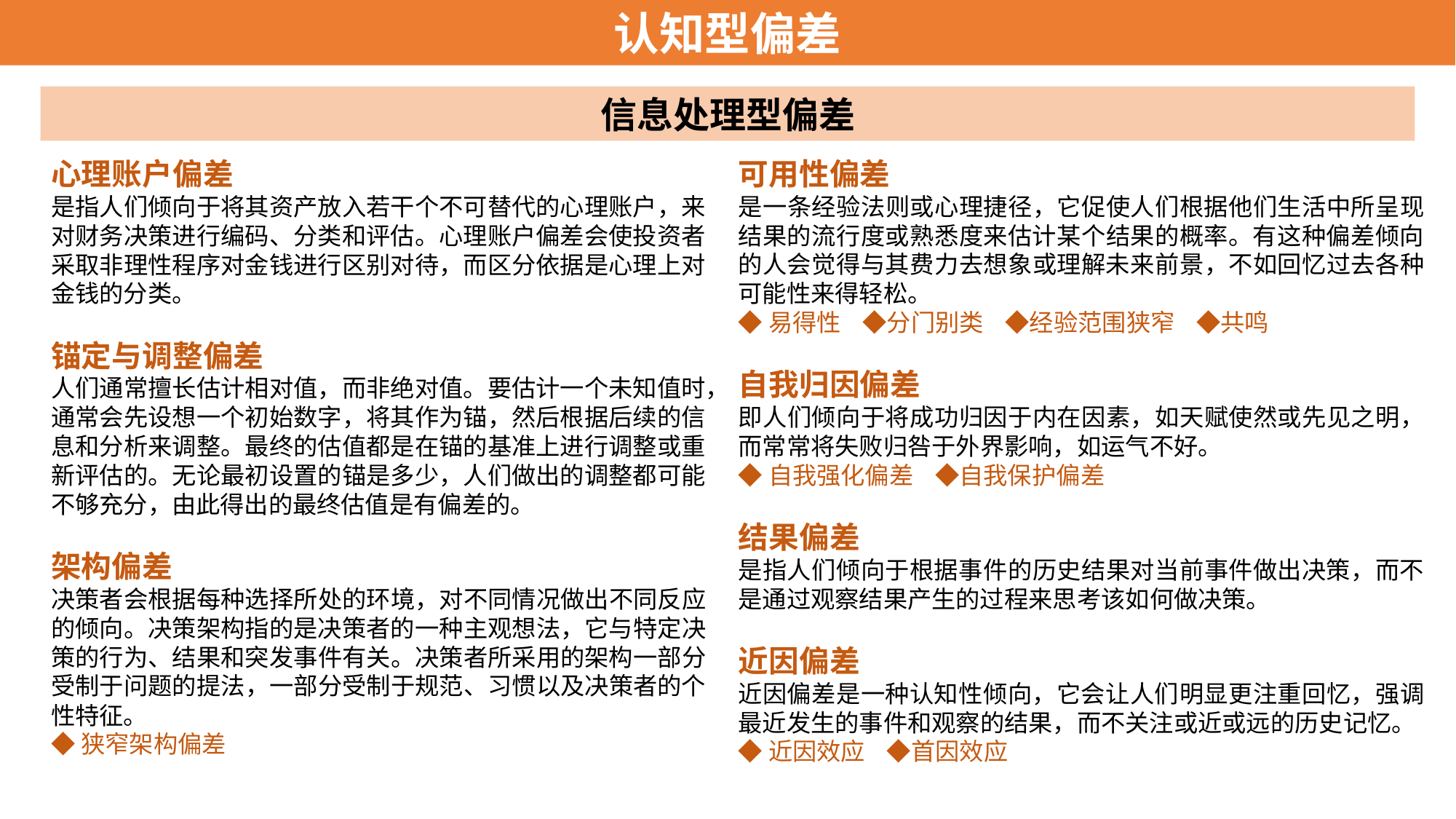

认知型偏差
信息处理型偏差
心理账户偏差
是指人们倾向于将其资产放入若干个不可替代的心理账户，来对财务决策进行编码、分类和评估。心理账户偏差会使投资者采取非理性程序对金钱进行区别对待，而区分依据是心理上对金钱的分类。

锚定与调整偏差
人们通常擅长估计相对值，而非绝对值。要估计一个未知值时，通常会先设想一个初始数字，将其作为锚，然后根据后续的信息和分析来调整。最终的估值都是在锚的基准上进行调整或重新评估的。无论最初设置的锚是多少，人们做出的调整都可能不够充分，由此得出的最终估值是有偏差的。

架构偏差
决策者会根据每种选择所处的环境，对不同情况做出不同反应的倾向。决策架构指的是决策者的一种主观想法，它与特定决策的行为、结果和突发事件有关。决策者所采用的架构一部分受制于问题的提法，一部分受制于规范、习惯以及决策者的个性特征。
◆狭窄架构偏差
可用性偏差
是一条经验法则或心理捷径，它促使人们根据他们生活中所呈现结果的流行度或熟悉度来估计某个结果的概率。有这种偏差倾向的人会觉得与其费力去想象或理解未来前景，不如回忆过去各种可能性来得轻松。
◆易得性    ◆分门别类    ◆经验范围狭窄    ◆共鸣

自我归因偏差
即人们倾向于将成功归因于内在因素，如天赋使然或先见之明，而常常将失败归咎于外界影响，如运气不好。
◆自我强化偏差    ◆自我保护偏差

结果偏差
是指人们倾向于根据事件的历史结果对当前事件做出决策，而不是通过观察结果产生的过程来思考该如何做决策。

近因偏差
近因偏差是一种认知性倾向，它会让人们明显更注重回忆，强调最近发生的事件和观察的结果，而不关注或近或远的历史记忆。
◆近因效应    ◆首因效应